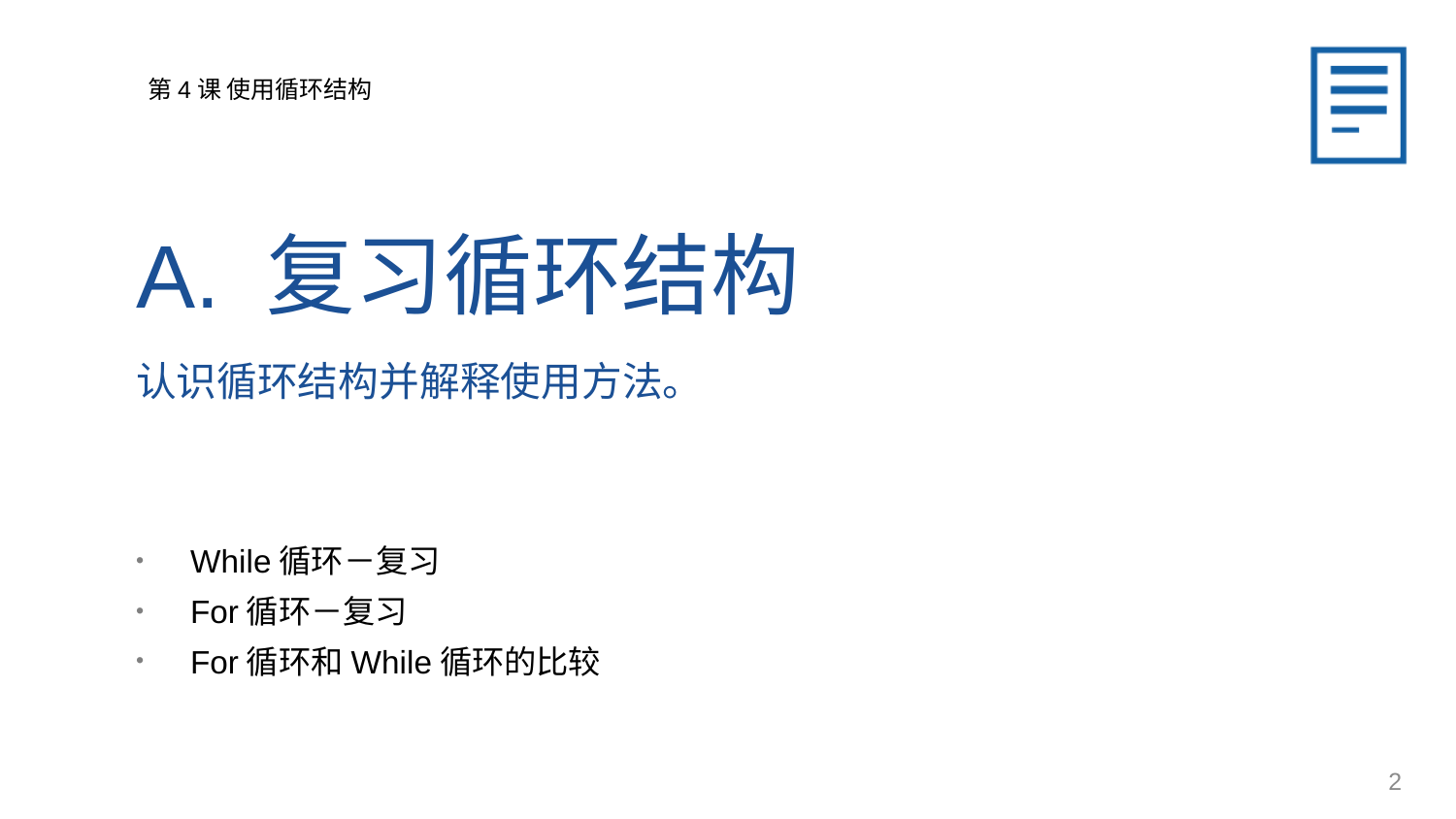

A. 复习循环结构
认识循环结构并解释使用方法。
While循环－复习
For循环－复习
For循环和While循环的比较
2